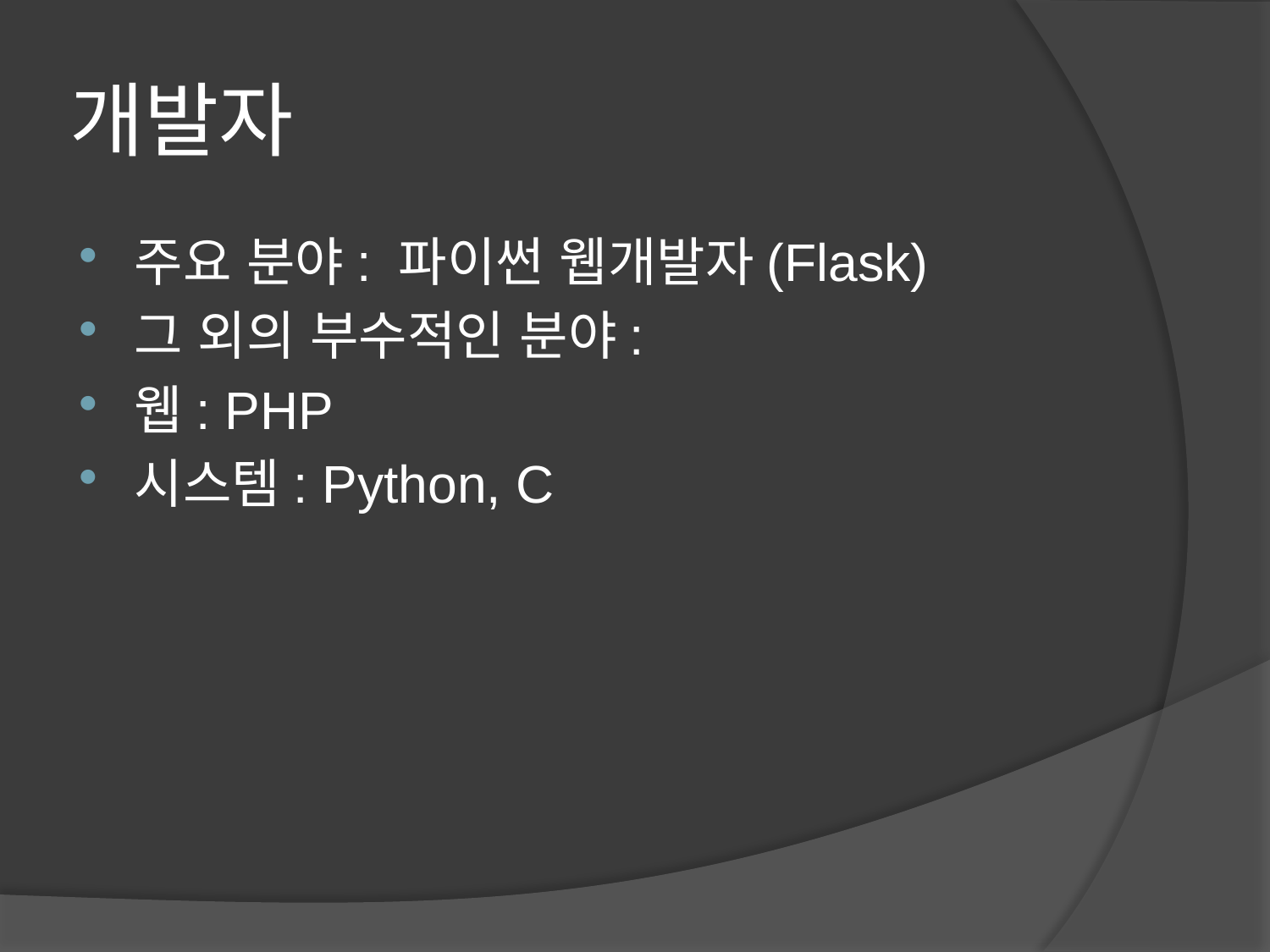

# 개발자
주요 분야: 파이썬 웹개발자(Flask)
그 외의 부수적인 분야:
웹: PHP
시스템: Python, C